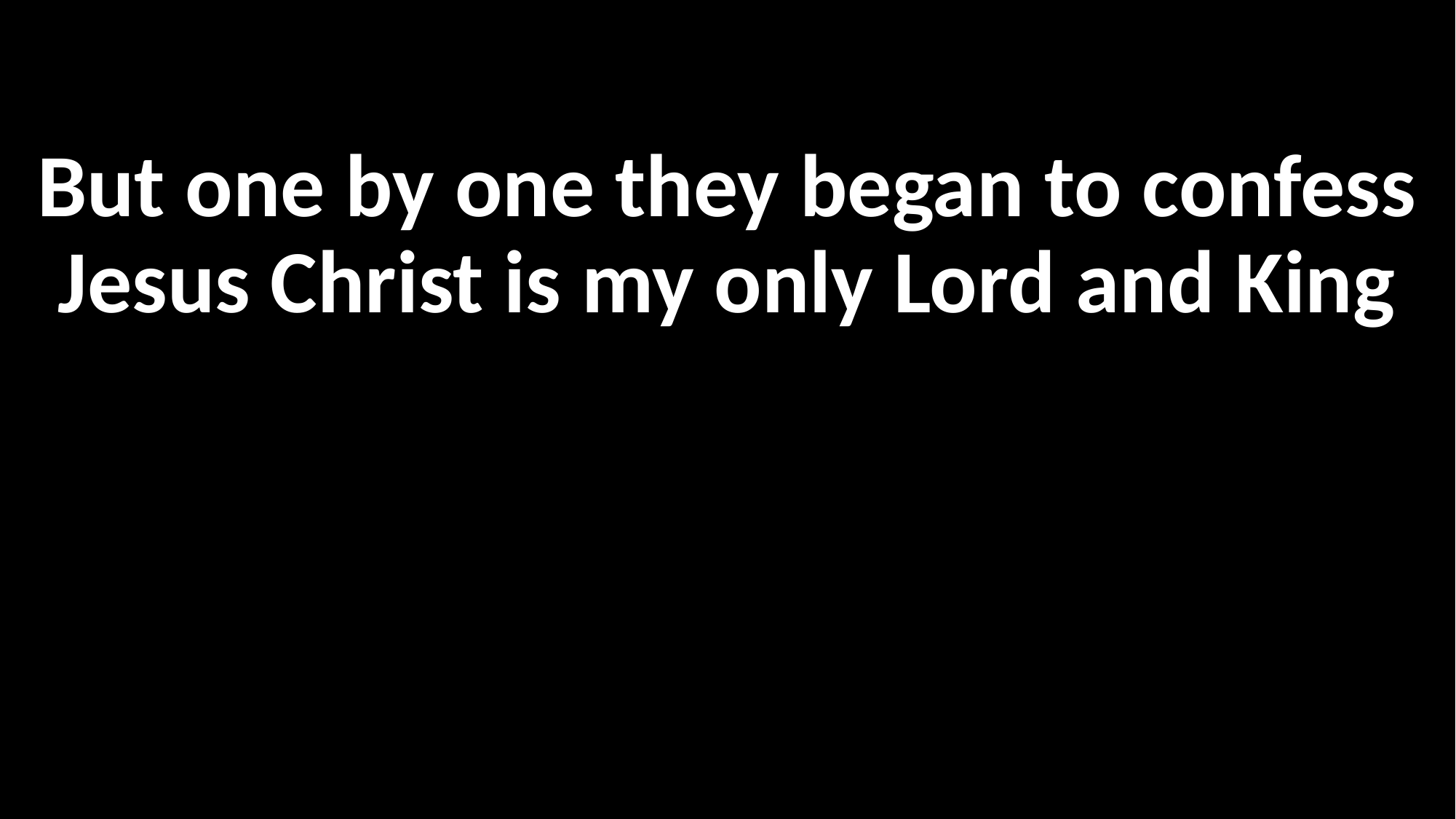

But one by one they began to confess
Jesus Christ is my only Lord and King
# 주님을 향한 그들의 고백 예수는 나의 유일하신 주